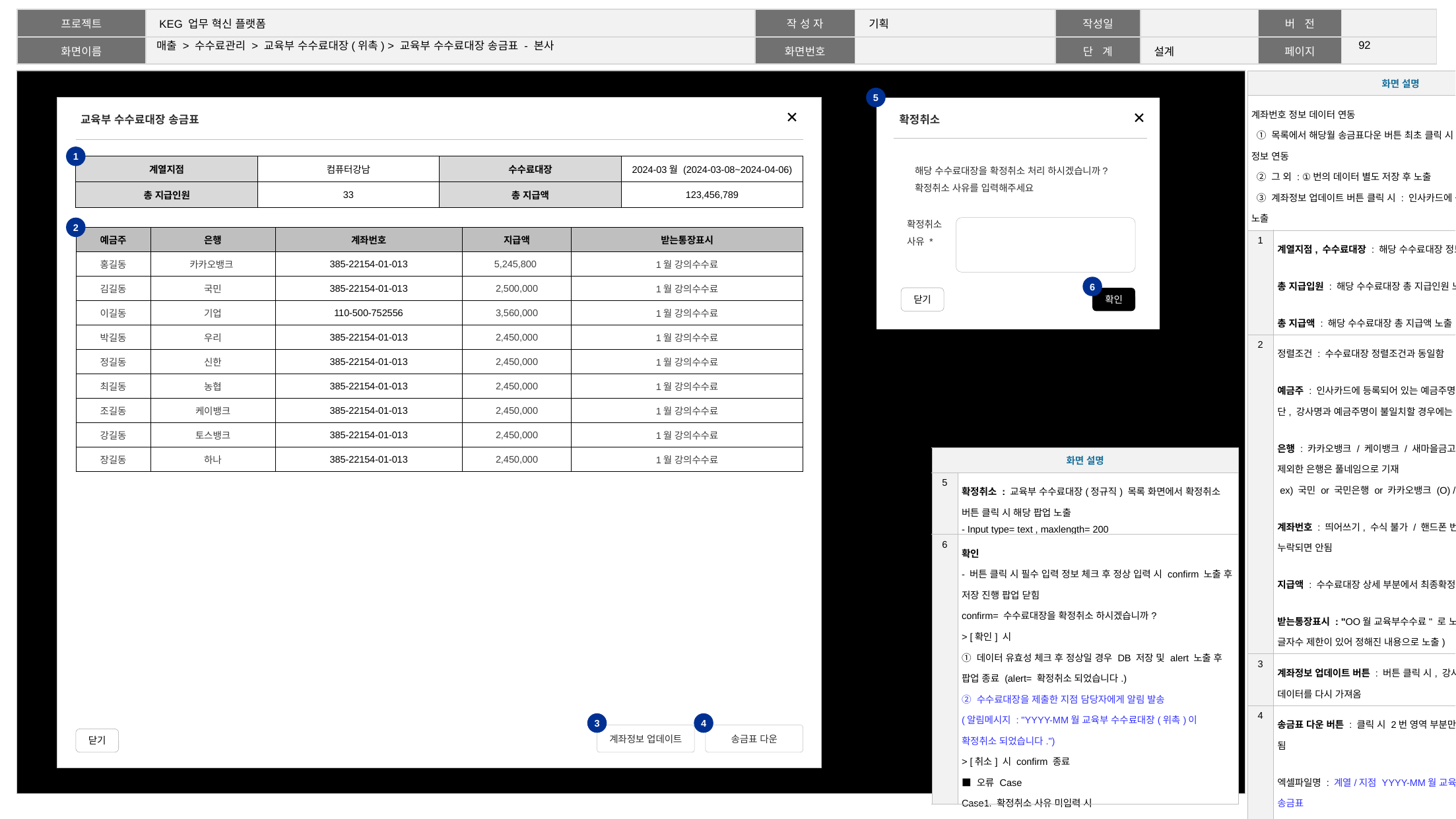

92

# 매출 > 수수료관리 > 교육부 수수료대장(위촉) > 교육부 수수료대장 송금표 - 본사
| 화면 설명 |  |
| --- | --- |
| 계좌번호 정보 데이터 연동 ① 목록에서 해당월 송금표다운 버튼 최초 클릭 시 : 인사카드에 등록된 정보 연동 ② 그 외 : ①번의 데이터 별도 저장 후 노출 ③ 계좌정보 업데이트 버튼 클릭 시 : 인사카드에 등록된 정보와 연동 후 노출 |  |
| 1 | 계열지점, 수수료대장 : 해당 수수료대장 정보 노출 총 지급입원 : 해당 수수료대장 총 지급인원 노출 총 지급액 : 해당 수수료대장 총 지급액 노출 |
| 2 | 정렬조건 : 수수료대장 정렬조건과 동일함 예금주 : 인사카드에 등록되어 있는 예금주명을 가져옴. 단, 강사명과 예금주명이 불일치할 경우에는 예금주명을 노출함 은행 : 카카오뱅크 / 케이뱅크 / 새마을금고 등 "은행" 글자 제외한 은행은 풀네임으로 기재 ex) 국민 or 국민은행 or 카카오뱅크 (O) / 카카오 (X) 계좌번호 : 띄어쓰기, 수식 불가 / 핸드폰 번호인 경우 맨 앞 "0" 누락되면 안됨 지급액 : 수수료대장 상세 부분에서 최종확정된 금액 가져옴 받는통장표시 : "OO월 교육부수수료" 로 노출(통장에 표시되는 글자수 제한이 있어 정해진 내용으로 노출) |
| 3 | 계좌정보 업데이트 버튼 : 버튼 클릭 시, 강사정보에 등록된 데이터를 다시 가져옴 |
| 4 | 송금표 다운 버튼 : 클릭 시 2번 영역 부분만 엑셀파일로 다운로드 됨 엑셀파일명 : 계열/지점 YYYY-MM월 교육부수수료(위촉)\_송금표 최초 클릭 시 : 수수료대장 목록 부분에 지급완료, 확정취소 버튼 노출됨 |
5
교육부 수수료대장 송금표
확정취소
해당 수수료대장을 확정취소 처리 하시겠습니까?
확정취소 사유를 입력해주세요
확정취소
사유 *

닫기
확인
1
| 계열지점 | 컴퓨터강남 | 수수료대장 | 2024-03월 (2024-03-08~2024-04-06) |
| --- | --- | --- | --- |
| 총 지급인원 | 33 | 총 지급액 | 123,456,789 |
2
| 예금주 | 은행 | 계좌번호 | 지급액 | 받는통장표시 |
| --- | --- | --- | --- | --- |
| 홍길동 | 카카오뱅크 | 385-22154-01-013 | 5,245,800 | 1월 강의수수료 |
| 김길동 | 국민 | 385-22154-01-013 | 2,500,000 | 1월 강의수수료 |
| 이길동 | 기업 | 110-500-752556 | 3,560,000 | 1월 강의수수료 |
| 박길동 | 우리 | 385-22154-01-013 | 2,450,000 | 1월 강의수수료 |
| 정길동 | 신한 | 385-22154-01-013 | 2,450,000 | 1월 강의수수료 |
| 최길동 | 농협 | 385-22154-01-013 | 2,450,000 | 1월 강의수수료 |
| 조길동 | 케이뱅크 | 385-22154-01-013 | 2,450,000 | 1월 강의수수료 |
| 강길동 | 토스뱅크 | 385-22154-01-013 | 2,450,000 | 1월 강의수수료 |
| 장길동 | 하나 | 385-22154-01-013 | 2,450,000 | 1월 강의수수료 |
6
| 화면 설명 |  |
| --- | --- |
| 5 | 확정취소 : 교육부 수수료대장(정규직) 목록 화면에서 확정취소 버튼 클릭 시 해당 팝업 노출 - Input type= text , maxlength= 200 |
| 6 | 확인 - 버튼 클릭 시 필수 입력 정보 체크 후 정상 입력 시 confirm 노출 후 저장 진행 팝업 닫힘 confirm= 수수료대장을 확정취소 하시겠습니까? > [확인] 시 ① 데이터 유효성 체크 후 정상일 경우 DB 저장 및 alert 노출 후 팝업 종료 (alert= 확정취소 되었습니다.) ② 수수료대장을 제출한 지점 담당자에게 알림 발송 (알림메시지 : "YYYY-MM월 교육부 수수료대장(위촉)이 확정취소 되었습니다.") > [취소] 시 confirm 종료 ■ 오류 Case Case1. 확정취소 사유 미입력 시 > 조건 : 확정취소 사유 미입력 시 alert= 확정취소 사유를 입력해 주세요. |
3
4
계좌정보 업데이트
송금표 다운
닫기